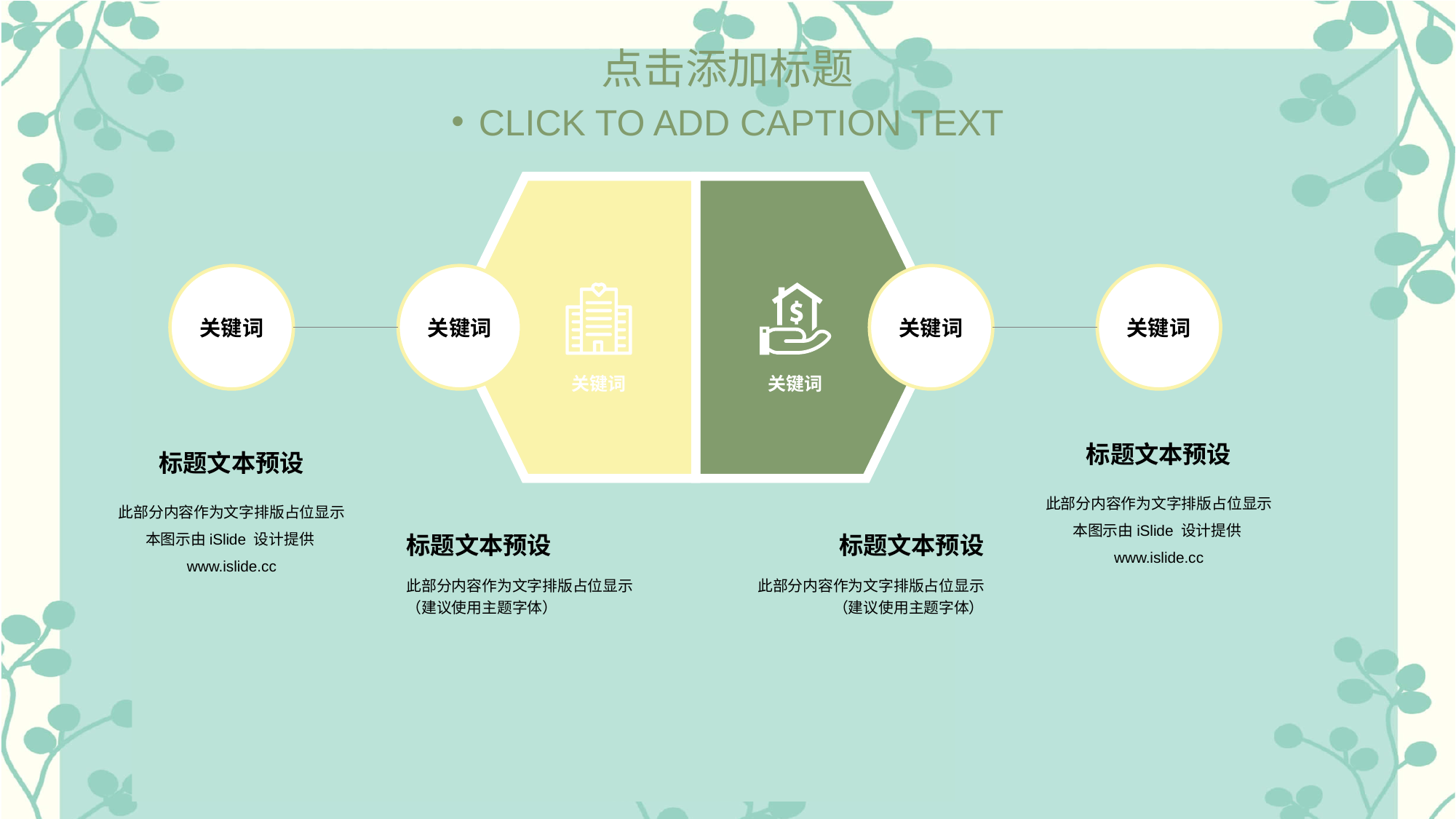

点击添加标题
CLICK TO ADD CAPTION TEXT

关键词
关键词
关键词
关键词
关键词
关键词
标题文本预设
此部分内容作为文字排版占位显示
本图示由iSlide 设计提供
www.islide.cc
标题文本预设
此部分内容作为文字排版占位显示
本图示由iSlide 设计提供
www.islide.cc
标题文本预设
此部分内容作为文字排版占位显示
（建议使用主题字体）
标题文本预设
此部分内容作为文字排版占位显示
（建议使用主题字体）